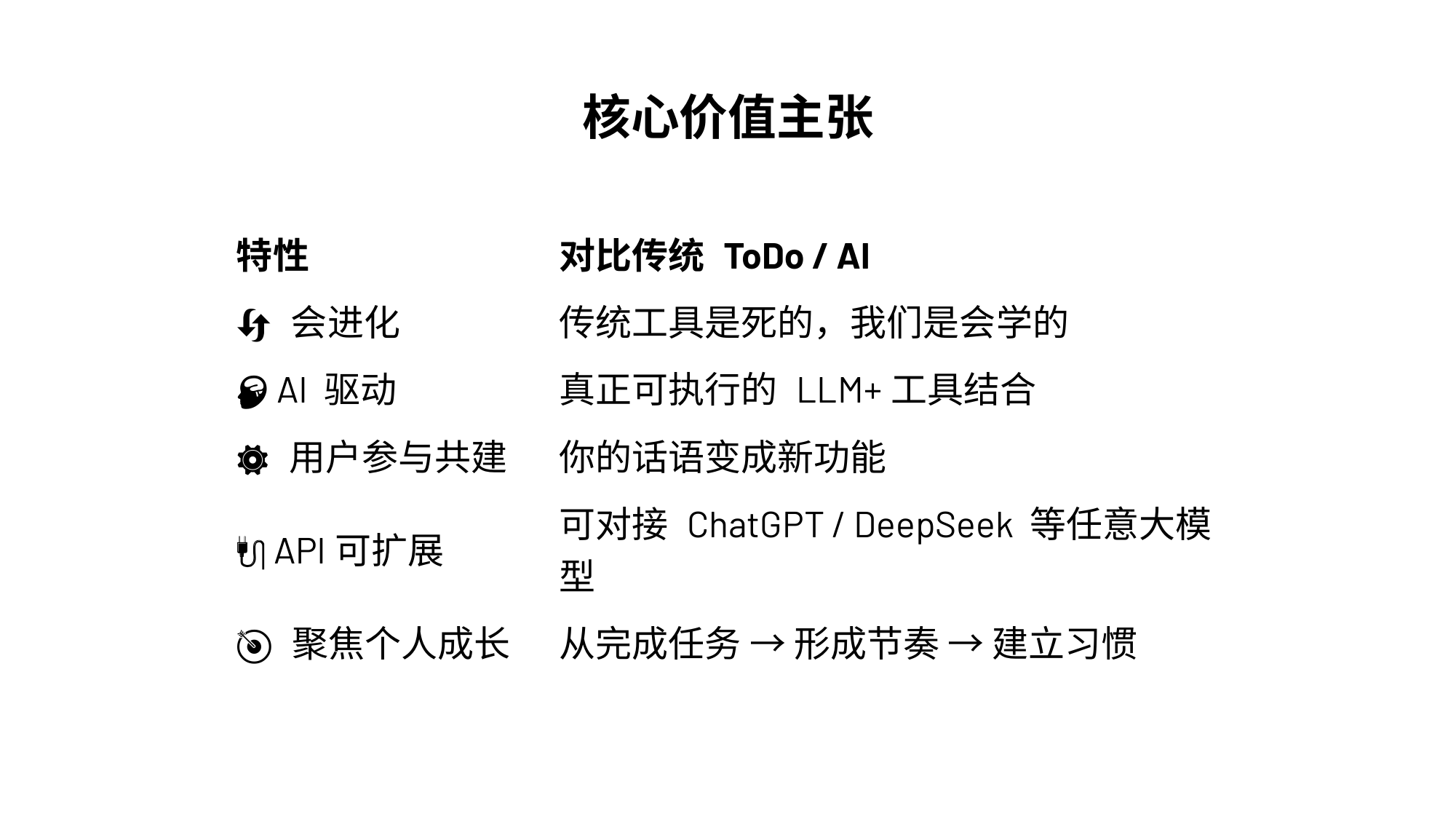

# 核心价值主张
| 特性 | 对比传统 ToDo / AI |
| --- | --- |
| 🔄 会进化 | 传统工具是死的，我们是会学的 |
| 🧠 AI 驱动 | 真正可执行的 LLM+工具结合 |
| ⚙️ 用户参与共建 | 你的话语变成新功能 |
| 🔌 API可扩展 | 可对接 ChatGPT / DeepSeek 等任意大模型 |
| 🎯 聚焦个人成长 | 从完成任务 → 形成节奏 → 建立习惯 |